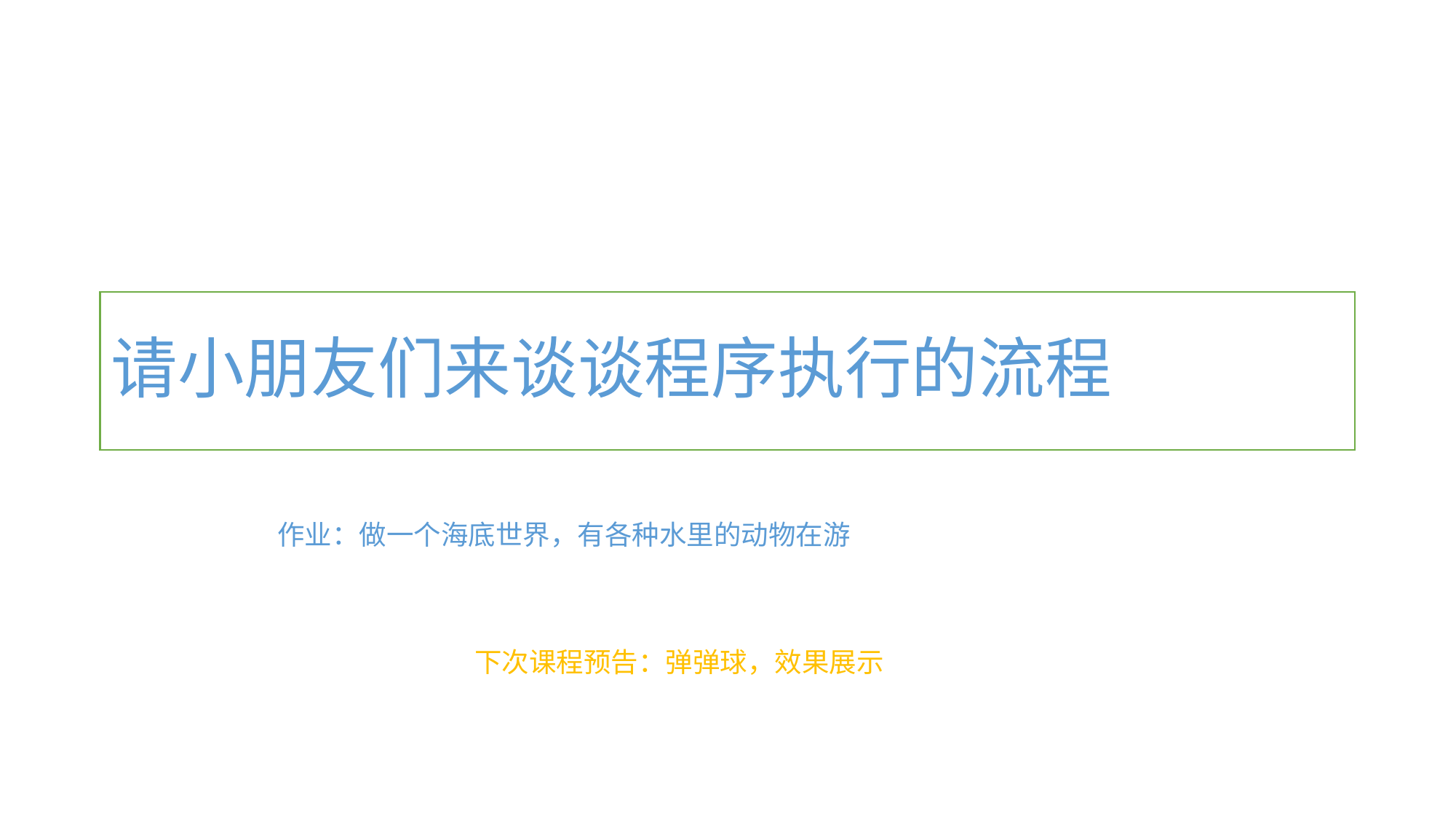

# 请小朋友们来谈谈程序执行的流程
作业：做一个海底世界，有各种水里的动物在游
下次课程预告：弹弹球，效果展示